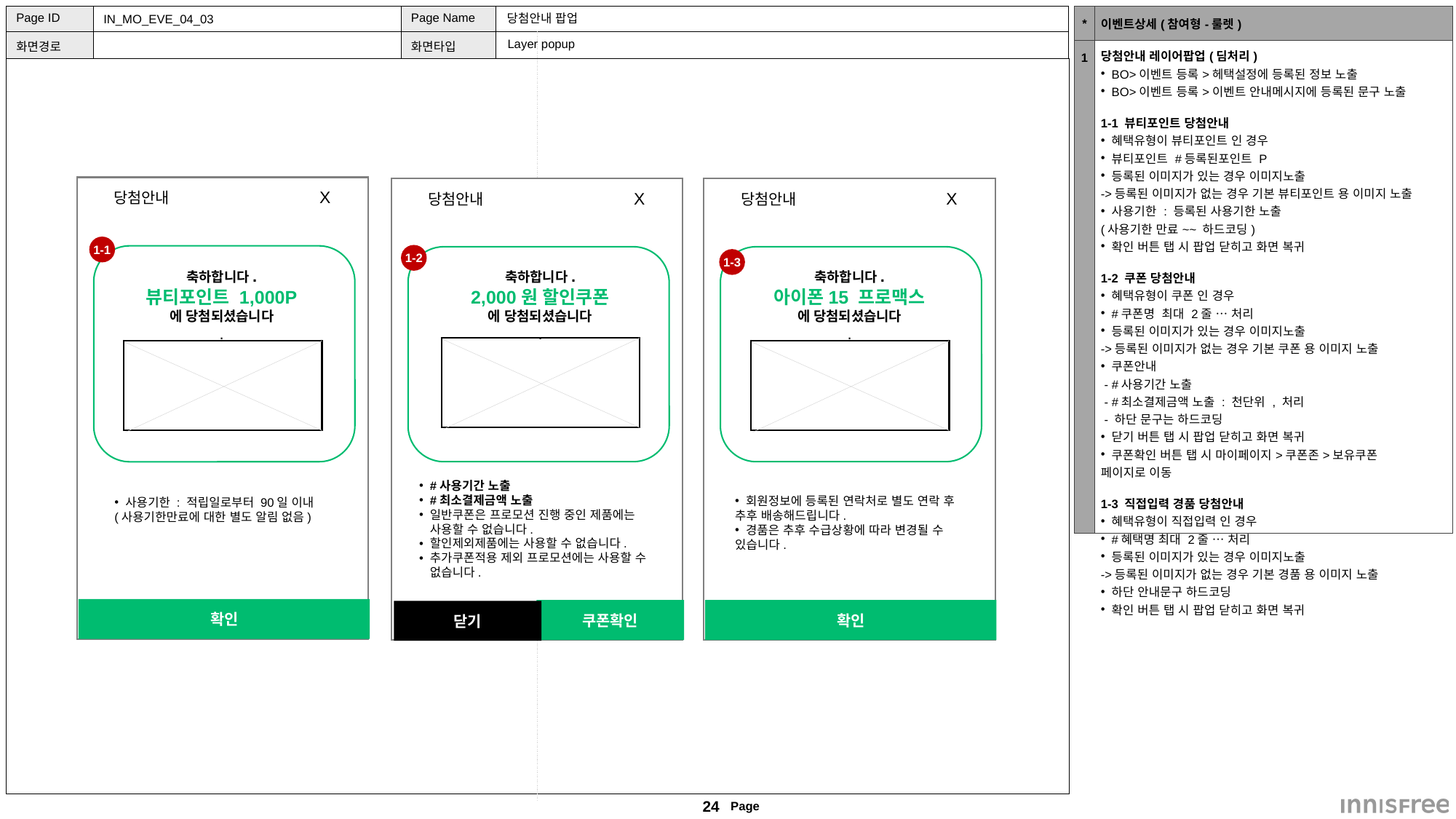

| \* | 이벤트상세(참여형-룰렛) |
| --- | --- |
| 1 | 당첨안내 레이어팝업(딤처리) BO>이벤트 등록>헤택설정에 등록된 정보 노출 BO>이벤트 등록>이벤트 안내메시지에 등록된 문구 노출 1-1 뷰티포인트 당첨안내 혜택유형이 뷰티포인트 인 경우 뷰티포인트 #등록된포인트 P 등록된 이미지가 있는 경우 이미지노출 ->등록된 이미지가 없는 경우 기본 뷰티포인트 용 이미지 노출 사용기한 : 등록된 사용기한 노출 (사용기한 만료~~ 하드코딩) 확인 버튼 탭 시 팝업 닫히고 화면 복귀 1-2 쿠폰 당첨안내 혜택유형이 쿠폰 인 경우 #쿠폰명 최대 2줄 … 처리 등록된 이미지가 있는 경우 이미지노출 ->등록된 이미지가 없는 경우 기본 쿠폰 용 이미지 노출 쿠폰안내 - #사용기간 노출 - #최소결제금액 노출 : 천단위 , 처리 - 하단 문구는 하드코딩 닫기 버튼 탭 시 팝업 닫히고 화면 복귀 쿠폰확인 버튼 탭 시 마이페이지>쿠폰존>보유쿠폰 페이지로 이동 1-3 직접입력 경품 당첨안내 혜택유형이 직접입력 인 경우 #혜택명 최대 2줄 … 처리 등록된 이미지가 있는 경우 이미지노출 ->등록된 이미지가 없는 경우 기본 경품 용 이미지 노출 하단 안내문구 하드코딩 확인 버튼 탭 시 팝업 닫히고 화면 복귀 |
# 당첨안내 팝업
IN_MO_EVE_04_03
Layer popup

당첨안내                                   X
당첨안내                                   X
당첨안내                                   X
1-1
1-2

1-3
축하합니다.
뷰티포인트 1,000P
에 당첨되셨습니다
.
축하합니다.
2,000원 할인쿠폰
에 당첨되셨습니다
.
축하합니다.
아이폰15 프로맥스
에 당첨되셨습니다
.

#사용기간 노출
#최소결제금액 노출
일반쿠폰은 프로모션 진행 중인 제품에는 사용할 수 없습니다.
할인제외제품에는 사용할 수 없습니다.
추가쿠폰적용 제외 프로모션에는 사용할 수 없습니다.

회원정보에 등록된 연락처로 별도 연락 후
추후 배송해드립니다.
경품은 추후 수급상황에 따라 변경될 수
있습니다.
사용기한 : 적립일로부터 90일 이내
(사용기한만료에 대한 별도 알림 없음)
확인
쿠폰확인
확인
닫기